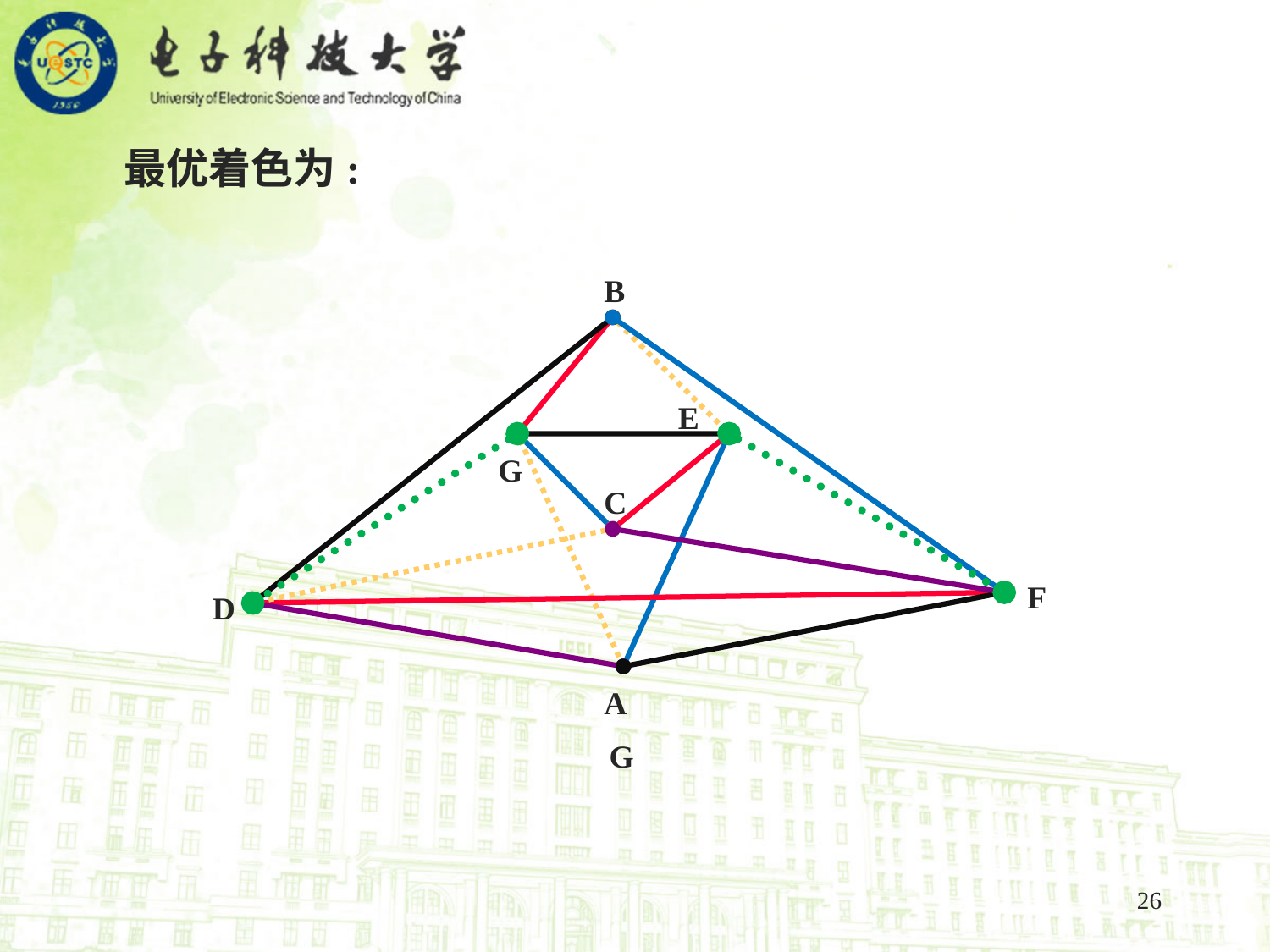

最优着色为:
B

E
G
C
F
D
A
G
26